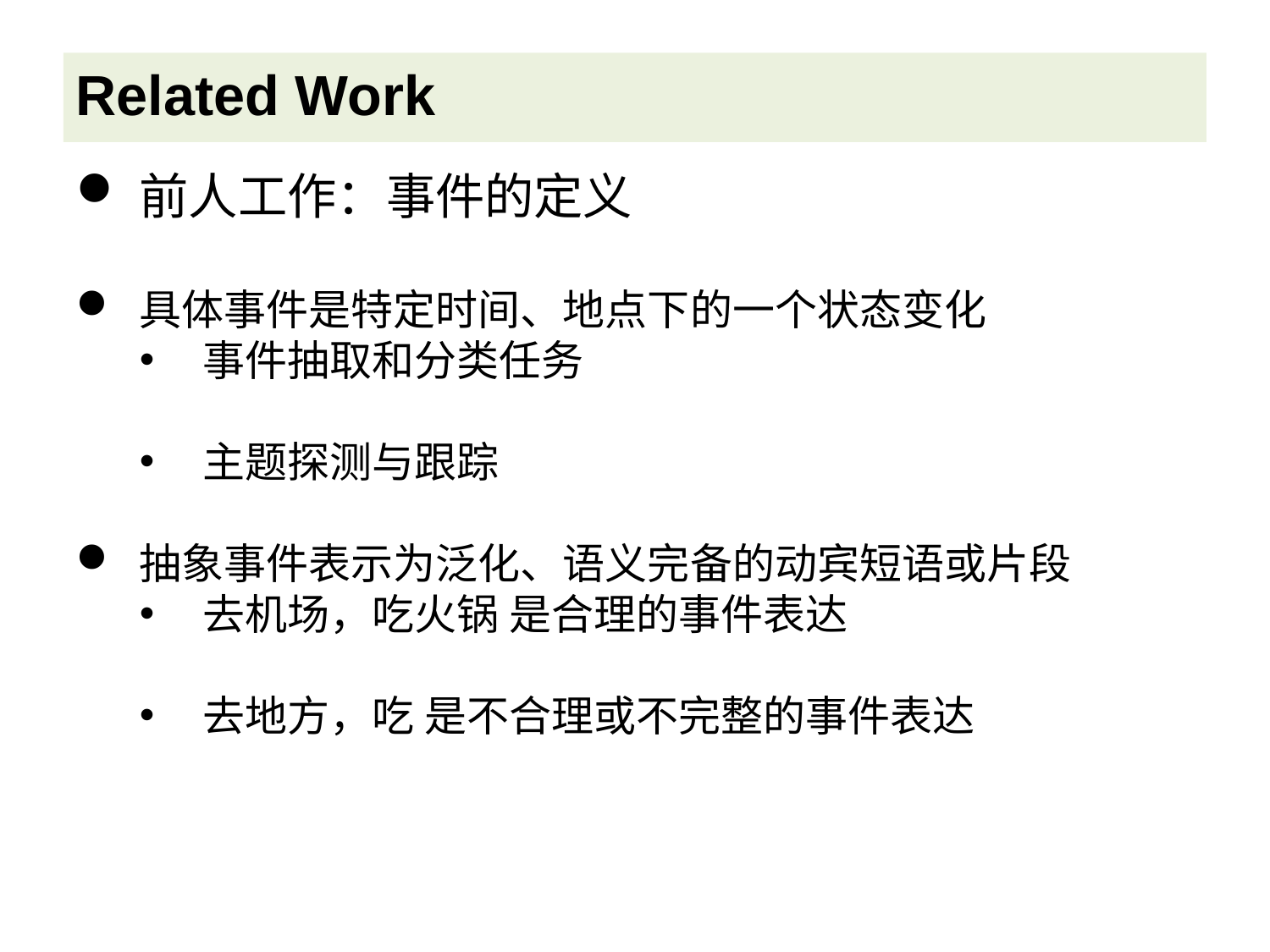

Related Work
前人工作：事件的定义

具体事件是特定时间、地点下的一个状态变化
事件抽取和分类任务

主题探测与跟踪

抽象事件表示为泛化、语义完备的动宾短语或片段
去机场，吃火锅 是合理的事件表达

去地方，吃 是不合理或不完整的事件表达